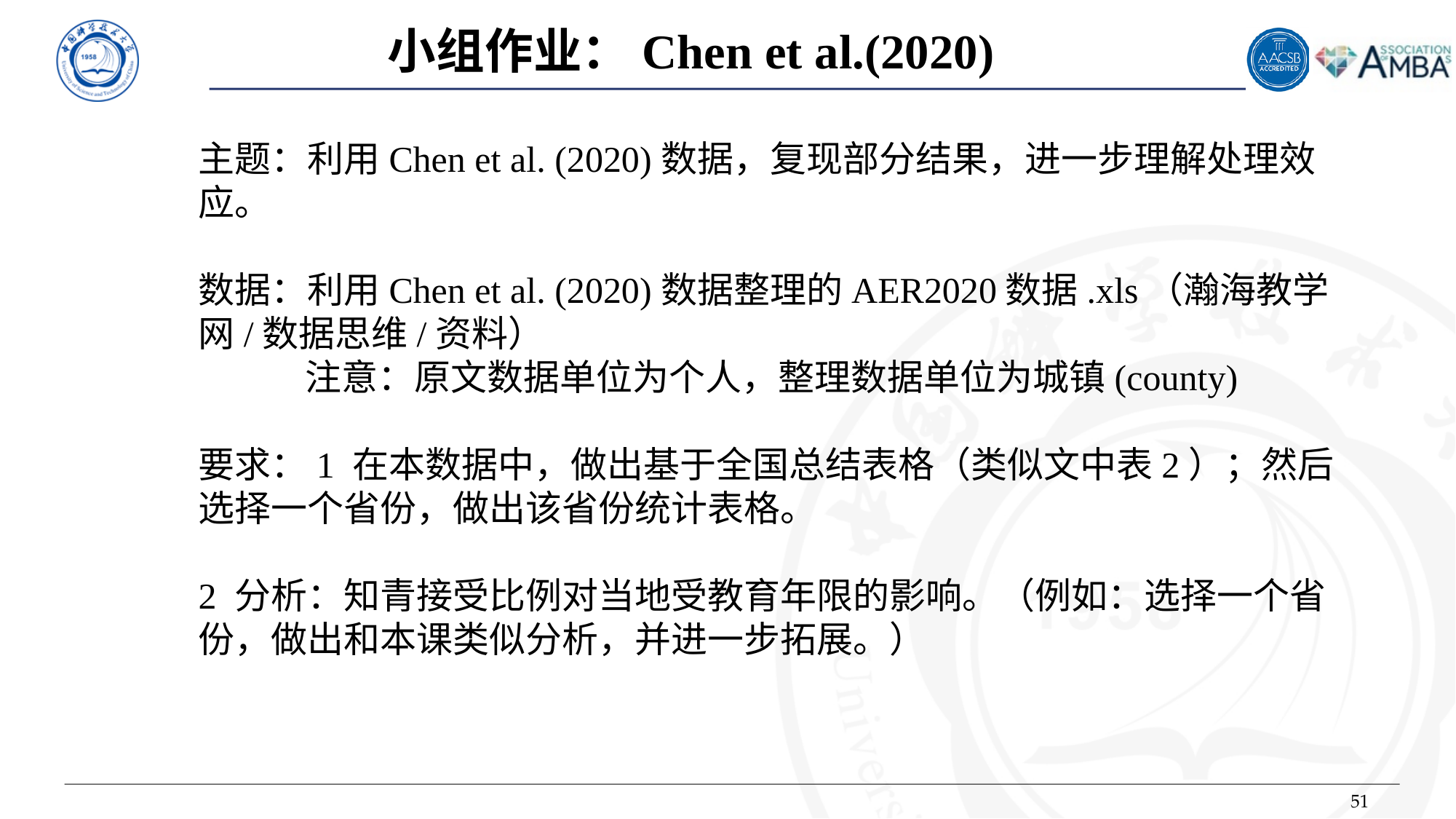

小组作业：Chen et al.(2020)

主题：利用Chen et al. (2020)数据，复现部分结果，进一步理解处理效应。

数据：利用Chen et al. (2020)数据整理的AER2020数据.xls（瀚海教学网/数据思维/资料）
            注意：原文数据单位为个人，整理数据单位为城镇(county)

要求：1 在本数据中，做出基于全国总结表格（类似文中表2）；然后选择一个省份，做出该省份统计表格。

2 分析：知青接受比例对当地受教育年限的影响。（例如：选择一个省份，做出和本课类似分析，并进一步拓展。）